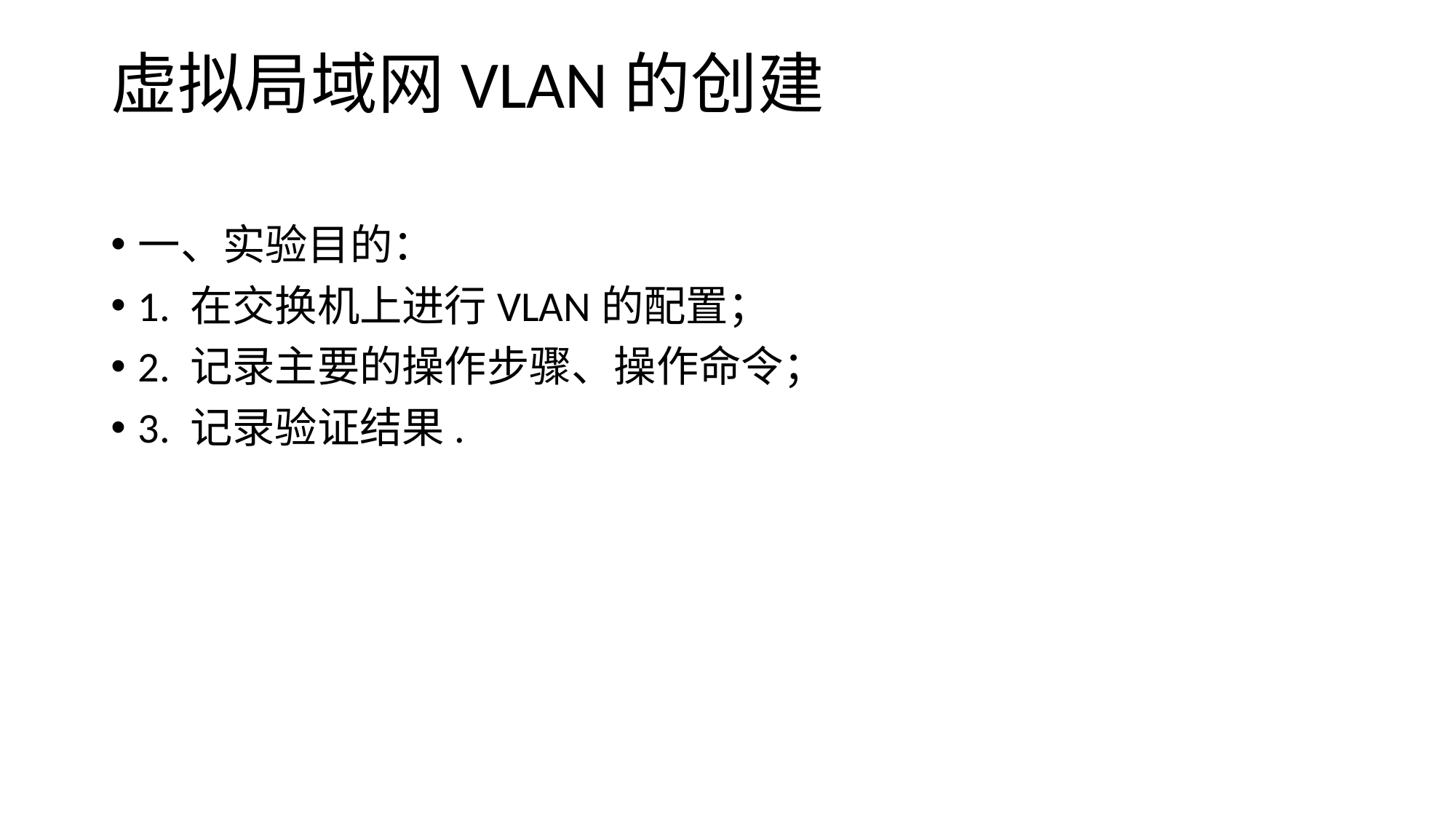

# 虚拟局域网VLAN的创建

一、实验目的：
1. 在交换机上进行VLAN的配置；
2. 记录主要的操作步骤、操作命令；
3. 记录验证结果.